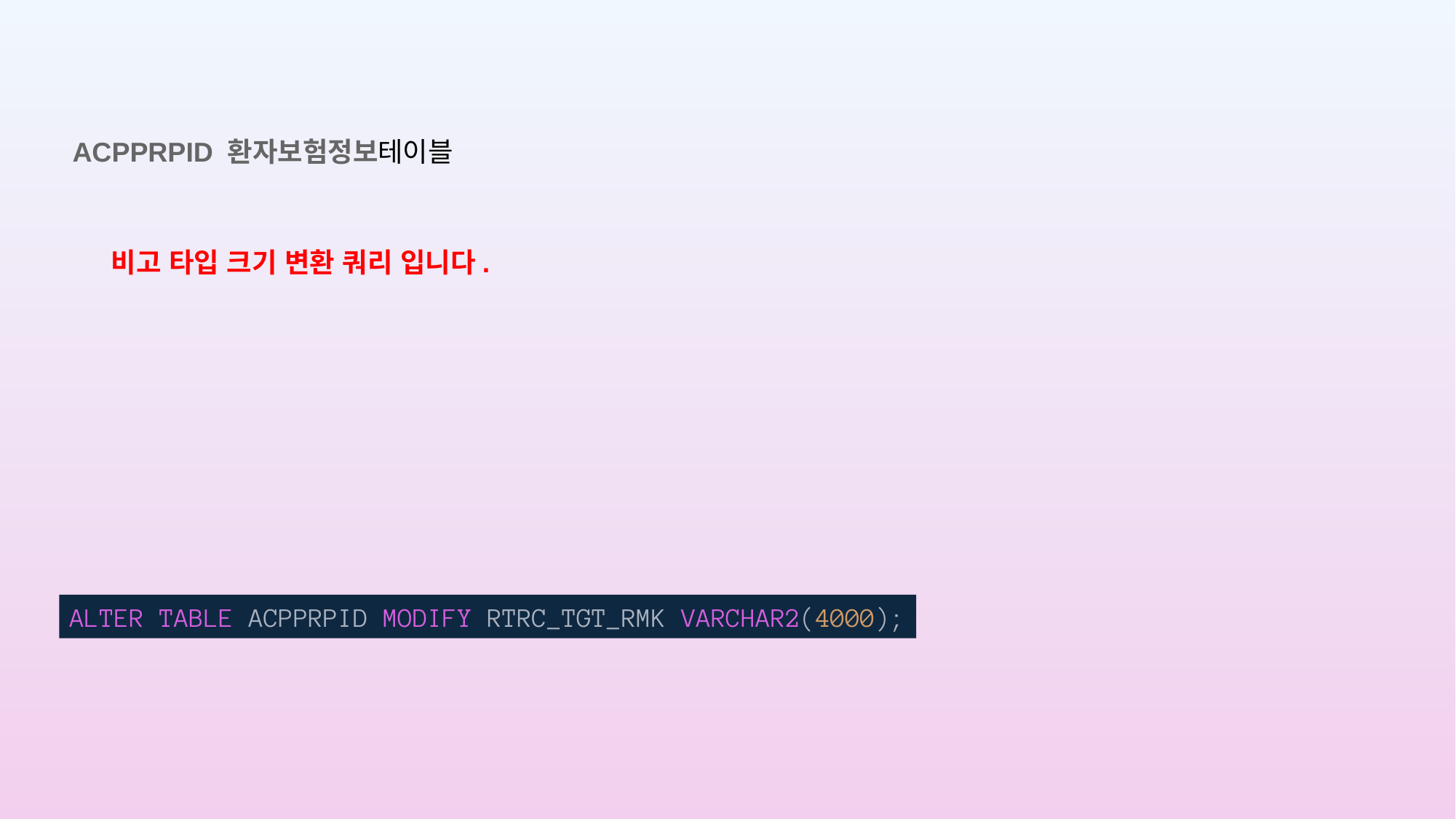

ACPPRPID 환자보험정보테이블
비고 타입 크기 변환 쿼리 입니다.
ALTER TABLE ACPPRPID MODIFY RTRC_TGT_RMK VARCHAR2(4000);